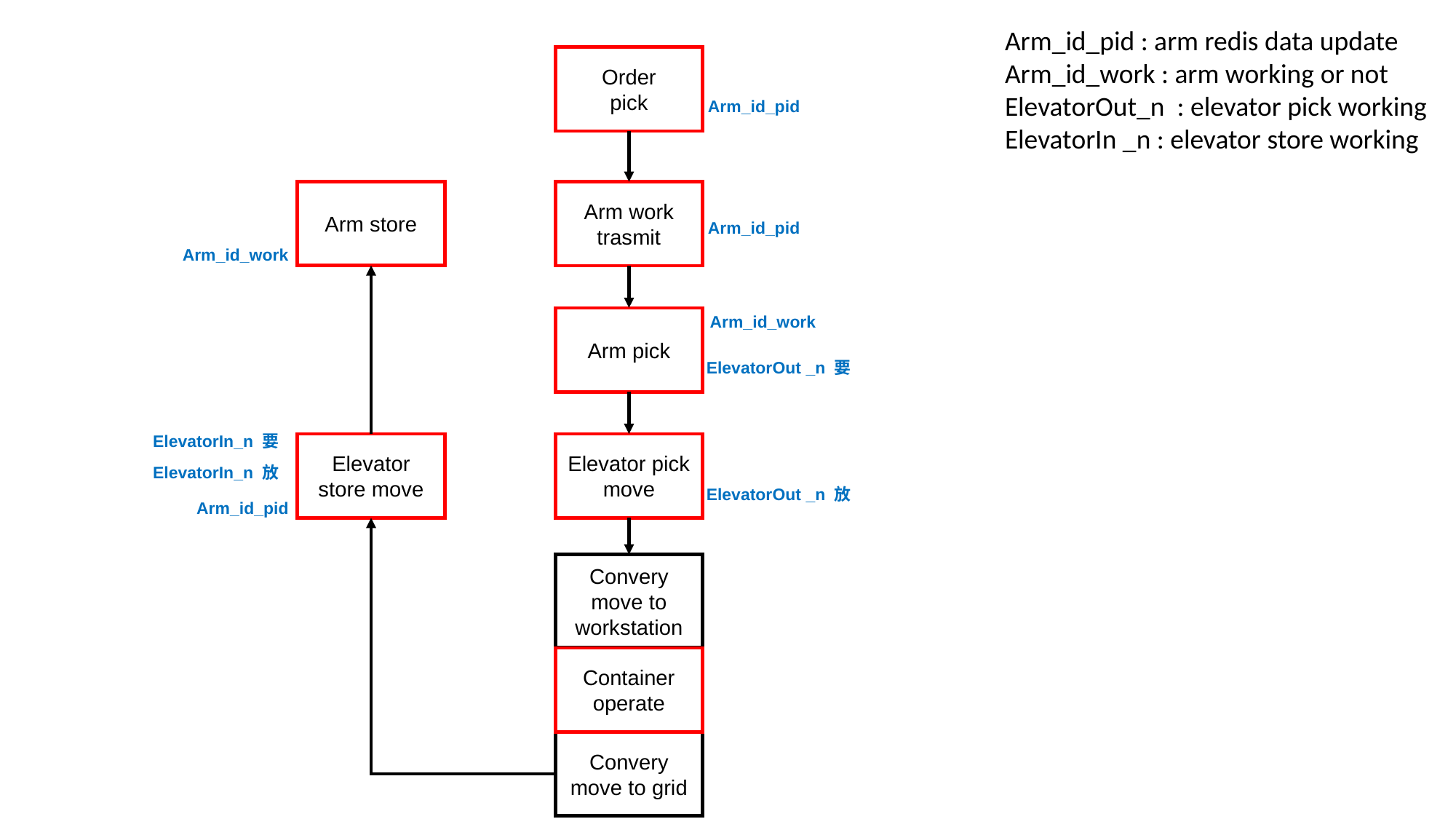

Arm_id_pid : arm redis data update
Arm_id_work : arm working or not
ElevatorOut_n  : elevator pick working
ElevatorIn _n : elevator store working

Order
pick
Arm_id_pid
Arm store
Arm work trasmit
Arm_id_pid
Arm_id_work
Arm_id_work
Arm pick
ElevatorOut _n 要
ElevatorIn_n 要
Elevator store move
Elevator pick move
ElevatorIn_n 放
ElevatorOut _n 放
Arm_id_pid
Convery move to workstation
Container
operate
Convery move to grid